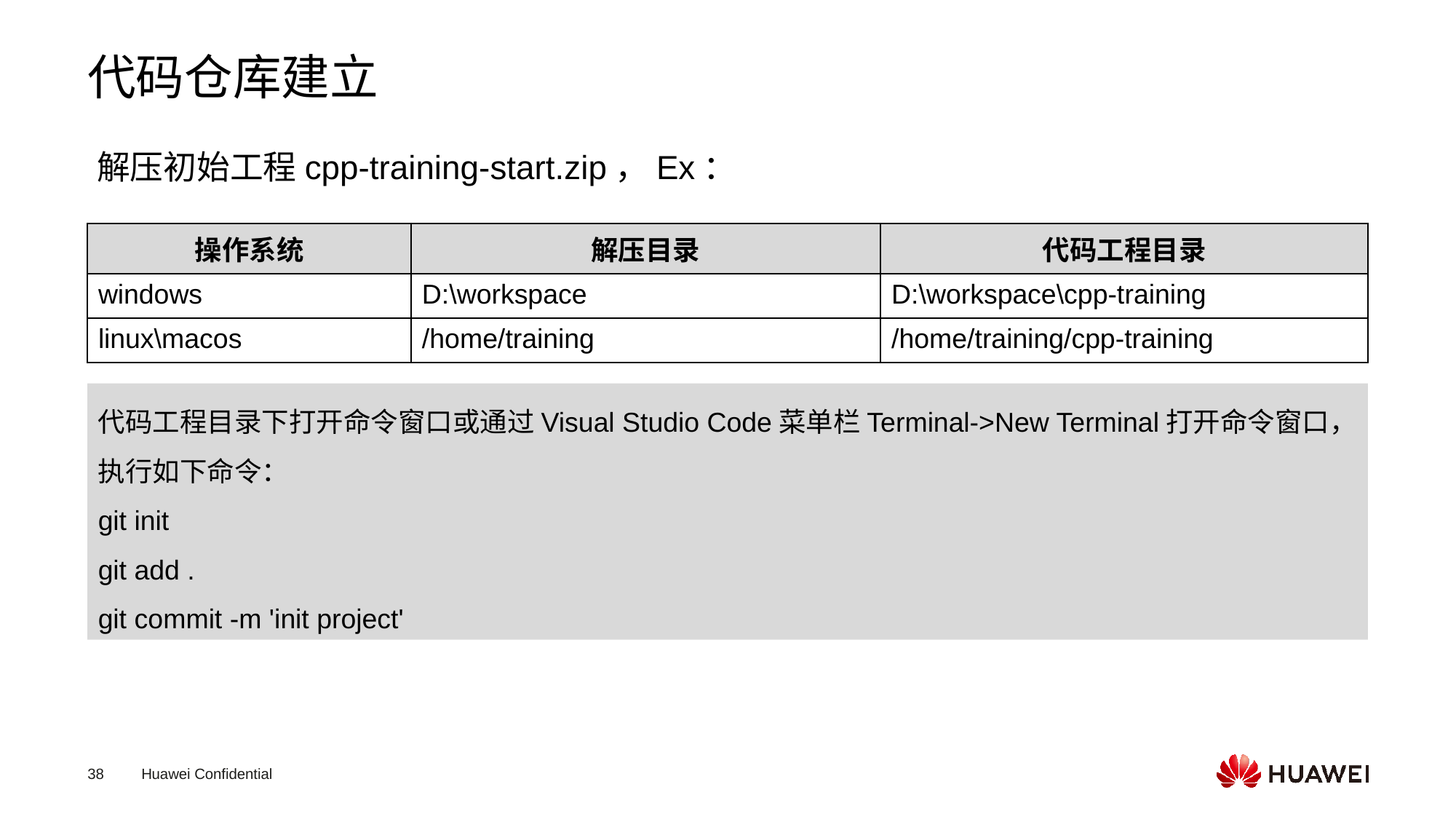

# 代码仓库建立
解压初始工程cpp-training-start.zip，Ex：
| 操作系统 | 解压目录 | 代码工程目录 |
| --- | --- | --- |
| windows | D:\workspace | D:\workspace\cpp-training |
| linux\macos | /home/training | /home/training/cpp-training |
代码工程目录下打开命令窗口或通过Visual Studio Code菜单栏Terminal->New Terminal打开命令窗口，执行如下命令：
git init
git add .
git commit -m 'init project'